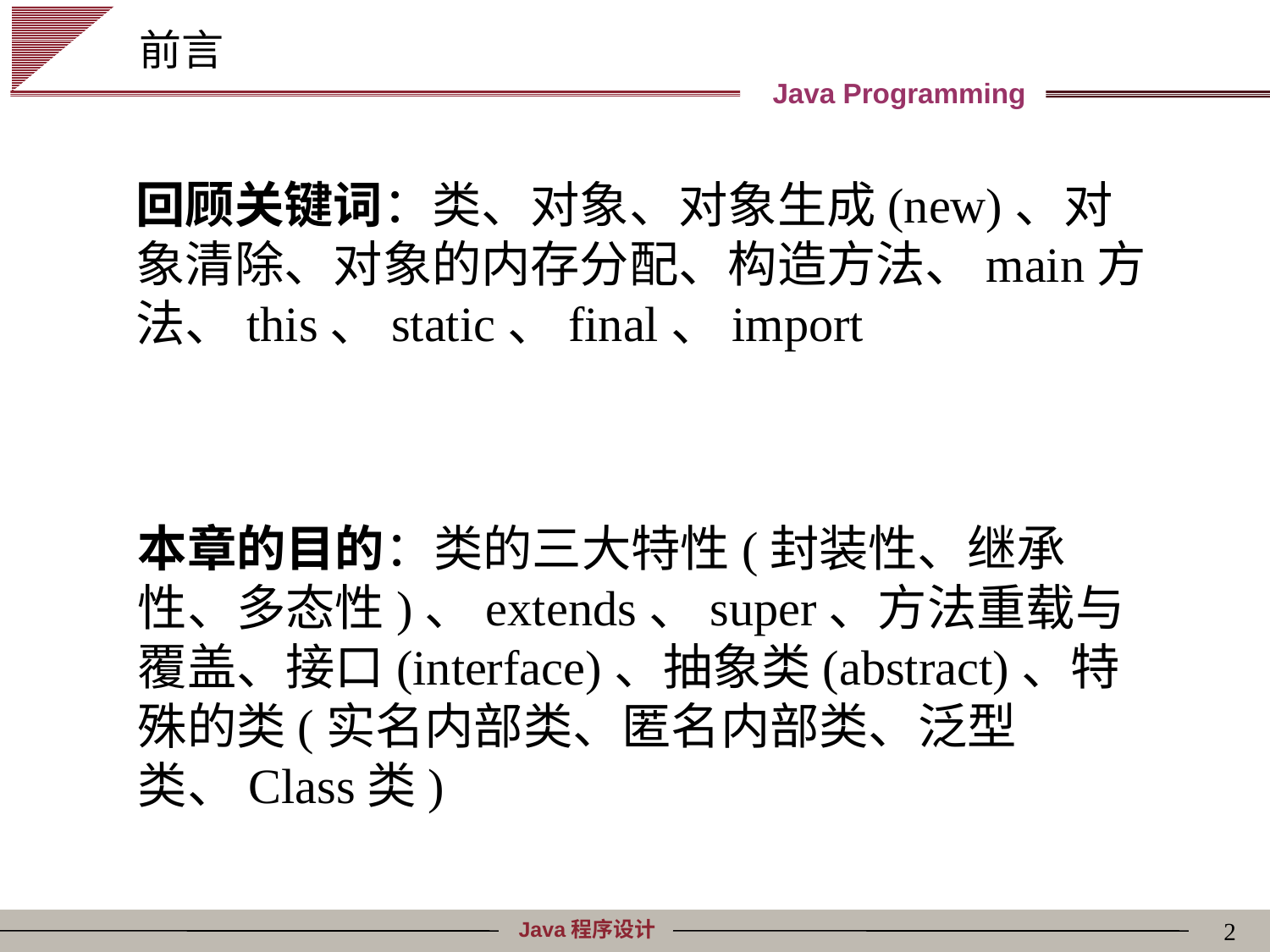

# 前言
回顾关键词：类、对象、对象生成(new)、对象清除、对象的内存分配、构造方法、main方法、this、static、final、import
本章的目的：类的三大特性(封装性、继承性、多态性)、extends、super、方法重载与覆盖、接口(interface)、抽象类(abstract)、特殊的类(实名内部类、匿名内部类、泛型类、Class类)